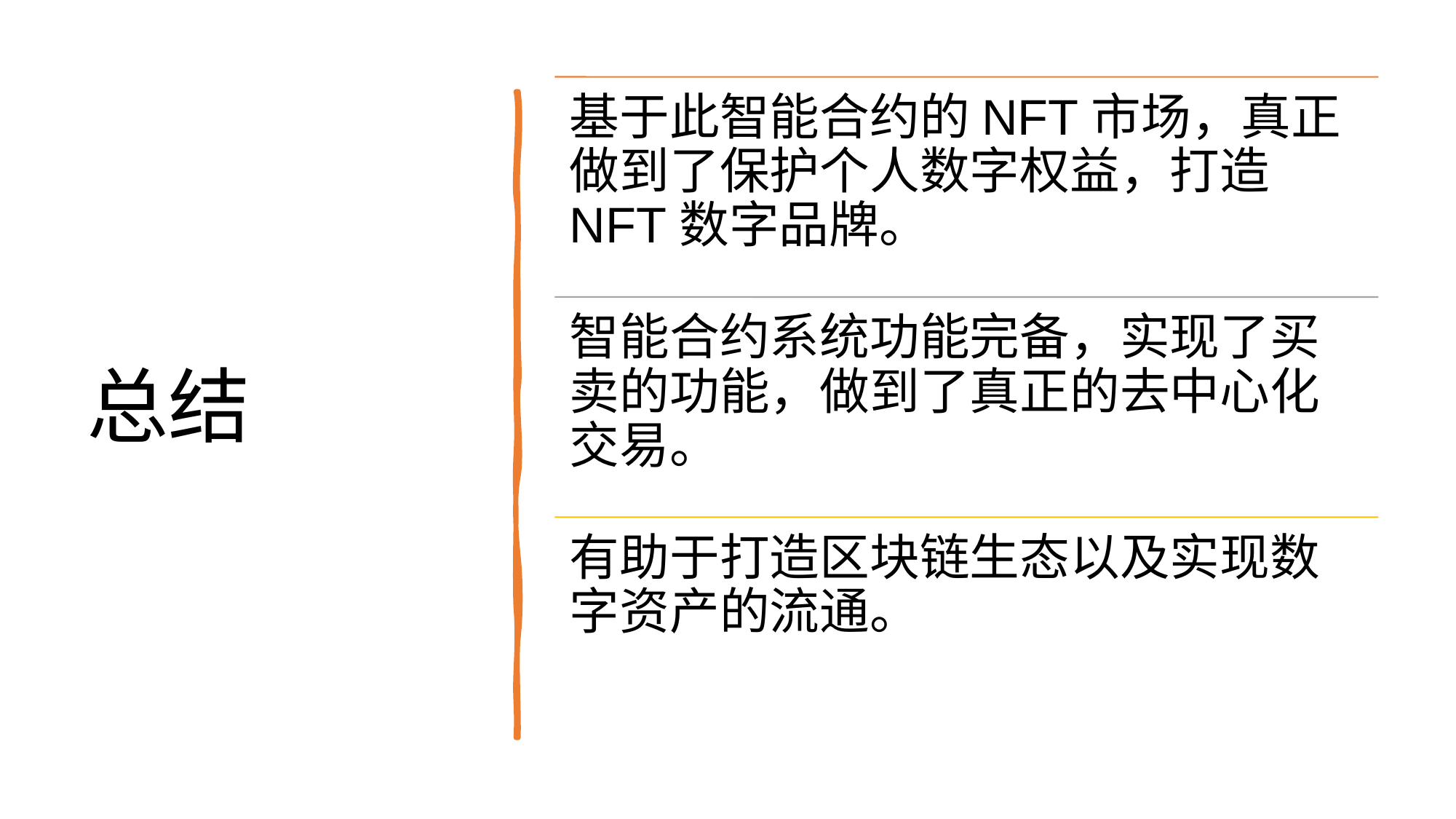

基于此智能合约的NFT市场，真正做到了保护个人数字权益，打造NFT数字品牌。
智能合约系统功能完备，实现了买卖的功能，做到了真正的去中心化交易。
有助于打造区块链生态以及实现数字资产的流通。
# 总结